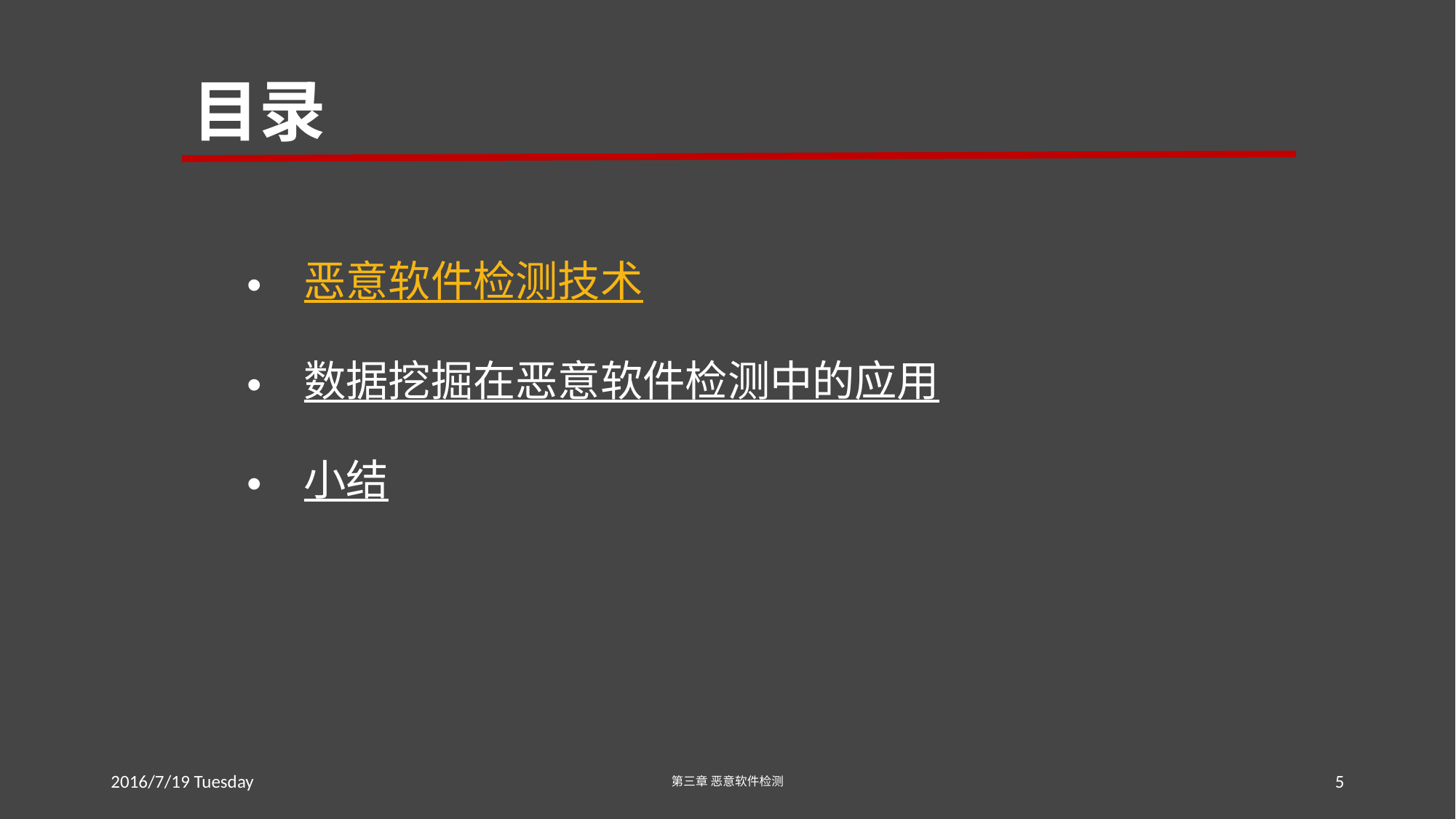

# 目录
  恶意软件检测技术
  数据挖掘在恶意软件检测中的应用
  小结

2016/7/19 Tuesday
第三章 恶意软件检测
5